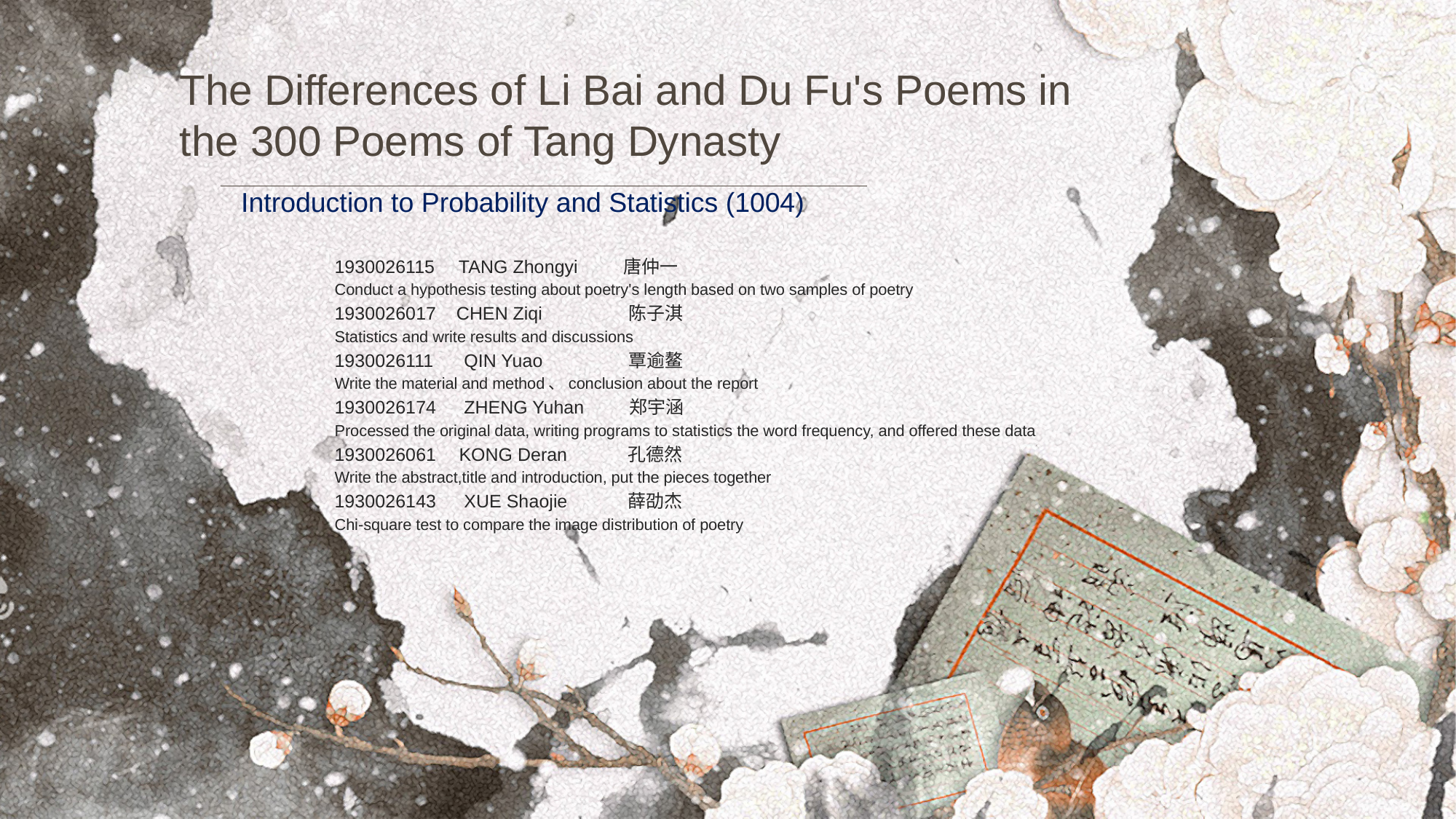

The Differences of Li Bai and Du Fu's Poems in the 300 Poems of Tang Dynasty
Introduction to Probability and Statistics (1004)
1930026115	   TANG Zhongyi        唐仲一
Conduct a hypothesis testing about poetry's length based on two samples of poetry
1930026017    CHEN Ziqi	              陈子淇
Statistics and write results and discussions
1930026111	    QIN Yuao	              覃逾鳌
Write the material and method、conclusion about the report
1930026174	    ZHENG Yuhan        郑宇涵
Processed the original data, writing programs to statistics the word frequency, and offered these data
1930026061	   KONG Deran           孔德然
Write the abstract,title and introduction, put the pieces together
1930026143	    XUE Shaojie           薛劭杰
Chi-square test to compare the image distribution of poetry